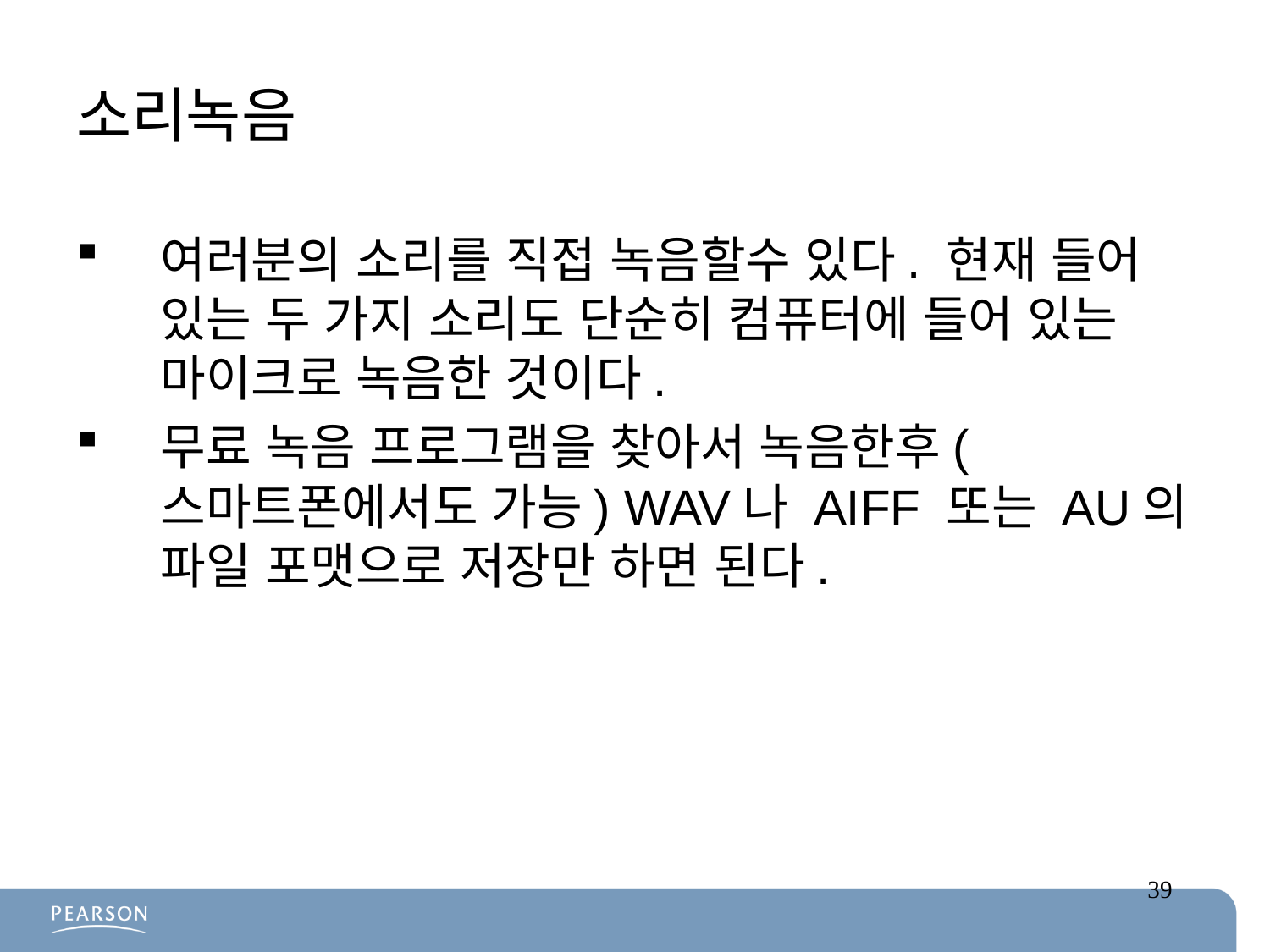

# 소리녹음
여러분의 소리를 직접 녹음할수 있다. 현재 들어 있는 두 가지 소리도 단순히 컴퓨터에 들어 있는 마이크로 녹음한 것이다.
무료 녹음 프로그램을 찾아서 녹음한후(스마트폰에서도 가능) WAV나 AIFF 또는 AU의 파일 포맷으로 저장만 하면 된다.
39